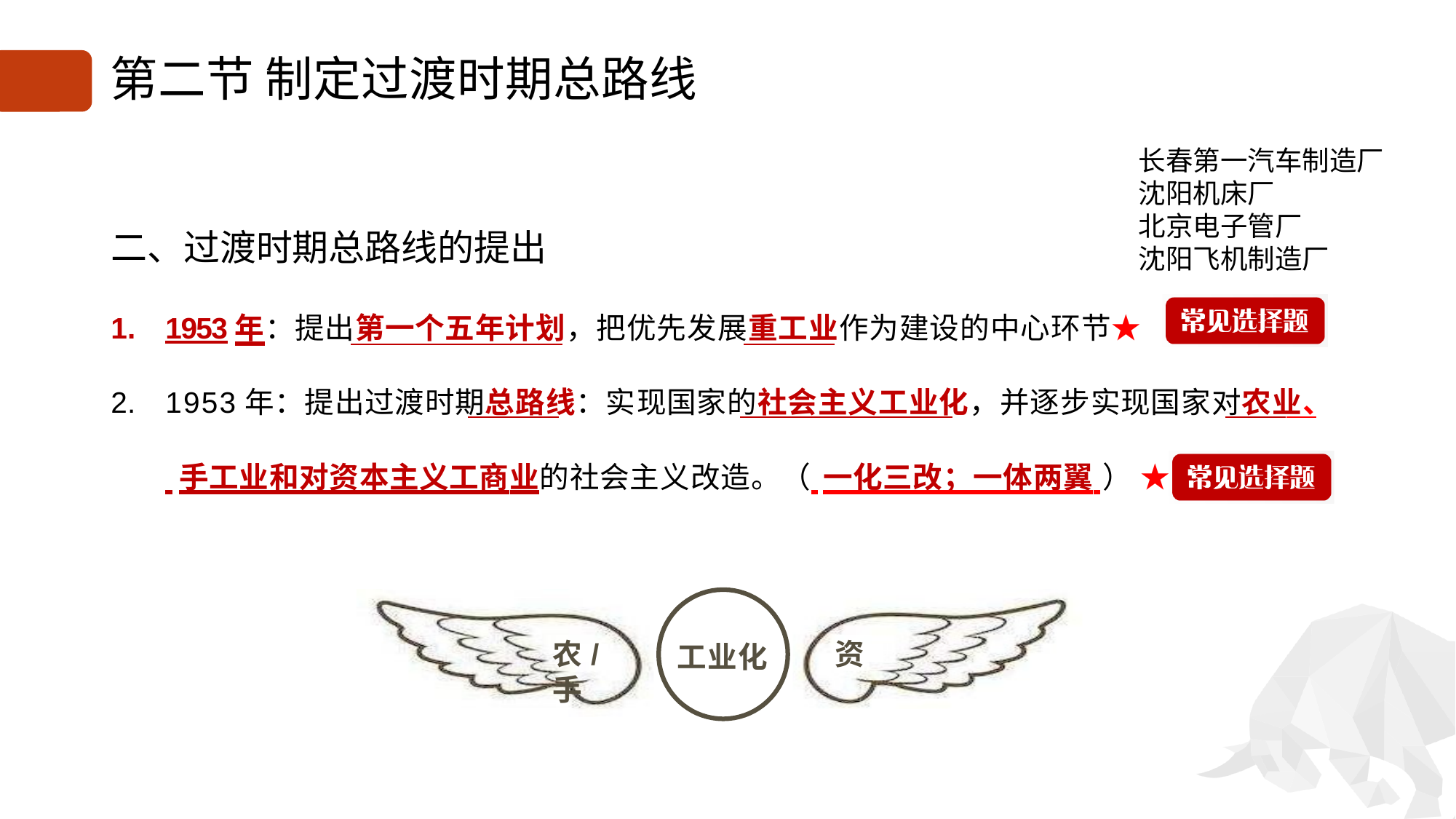

# 第二节 制定过渡时期总路线
长春第一汽车制造厂
沈阳机床厂
北京电子管厂
沈阳飞机制造厂
二、过渡时期总路线的提出

1953年：提出第一个五年计划，把优先发展重工业作为建设的中心环节★

1953年：提出过渡时期总路线：实现国家的社会主义工业化，并逐步实现国家对农业、

 手工业和对资本主义工商业的社会主义改造。（ 一化三改；一体两翼 ） ★

农/手
资
工业化